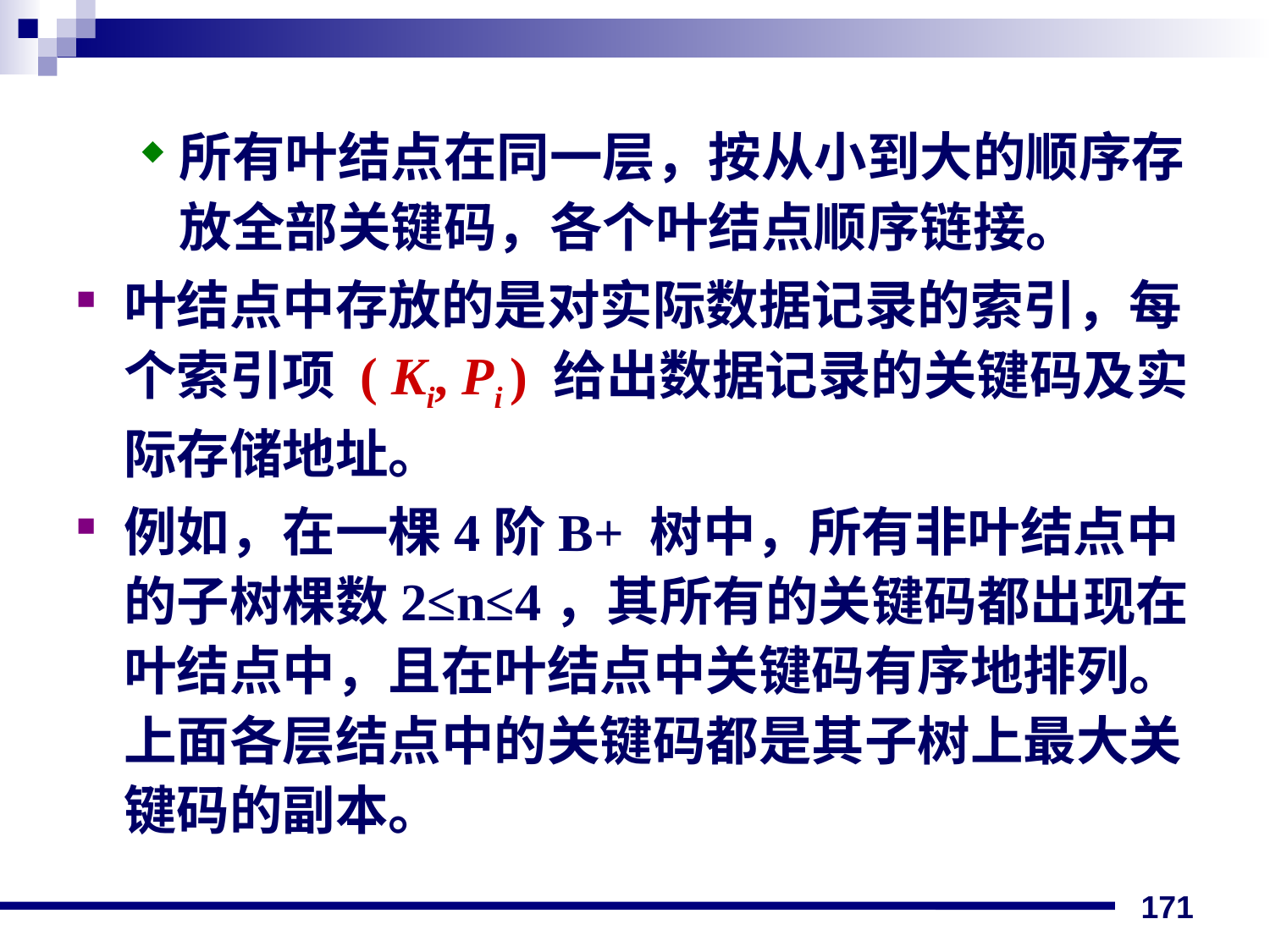

所有叶结点在同一层，按从小到大的顺序存放全部关键码，各个叶结点顺序链接。
叶结点中存放的是对实际数据记录的索引，每个索引项 ( Ki, Pi ) 给出数据记录的关键码及实际存储地址。
例如，在一棵4阶B+ 树中，所有非叶结点中的子树棵数2≤n≤4，其所有的关键码都出现在叶结点中，且在叶结点中关键码有序地排列。上面各层结点中的关键码都是其子树上最大关键码的副本。
171